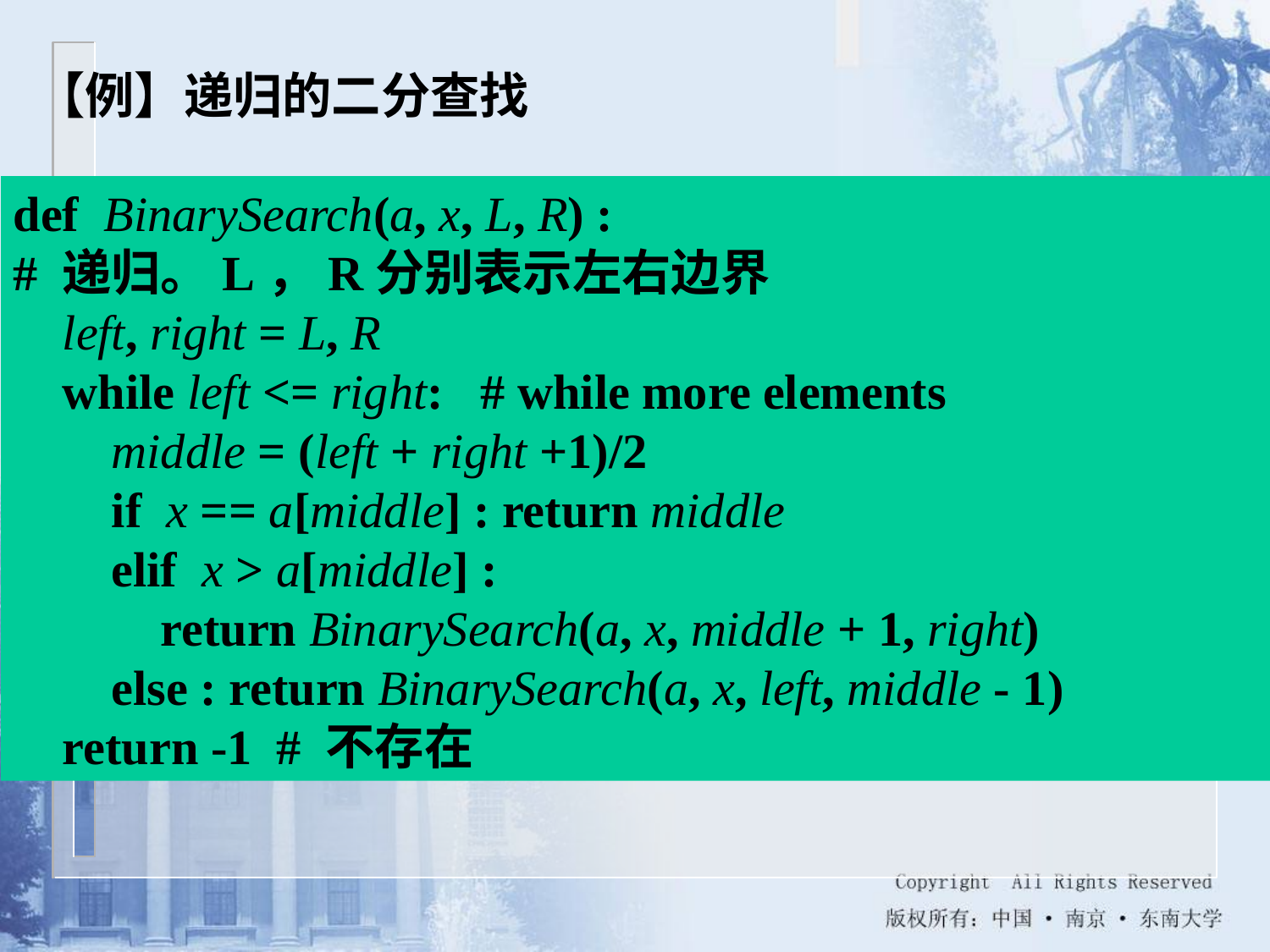

【例】递归的二分查找
def  BinarySearch(a, x, L, R) :
# 递归。L，R分别表示左右边界
    left, right = L, R
    while left <= right:   # while more elements
        middle = (left + right +1)/2
        if  x == a[middle] : return middle
        elif  x > a[middle] :
            return BinarySearch(a, x, middle + 1, right)
        else : return BinarySearch(a, x, left, middle - 1)
    return -1  # 不存在